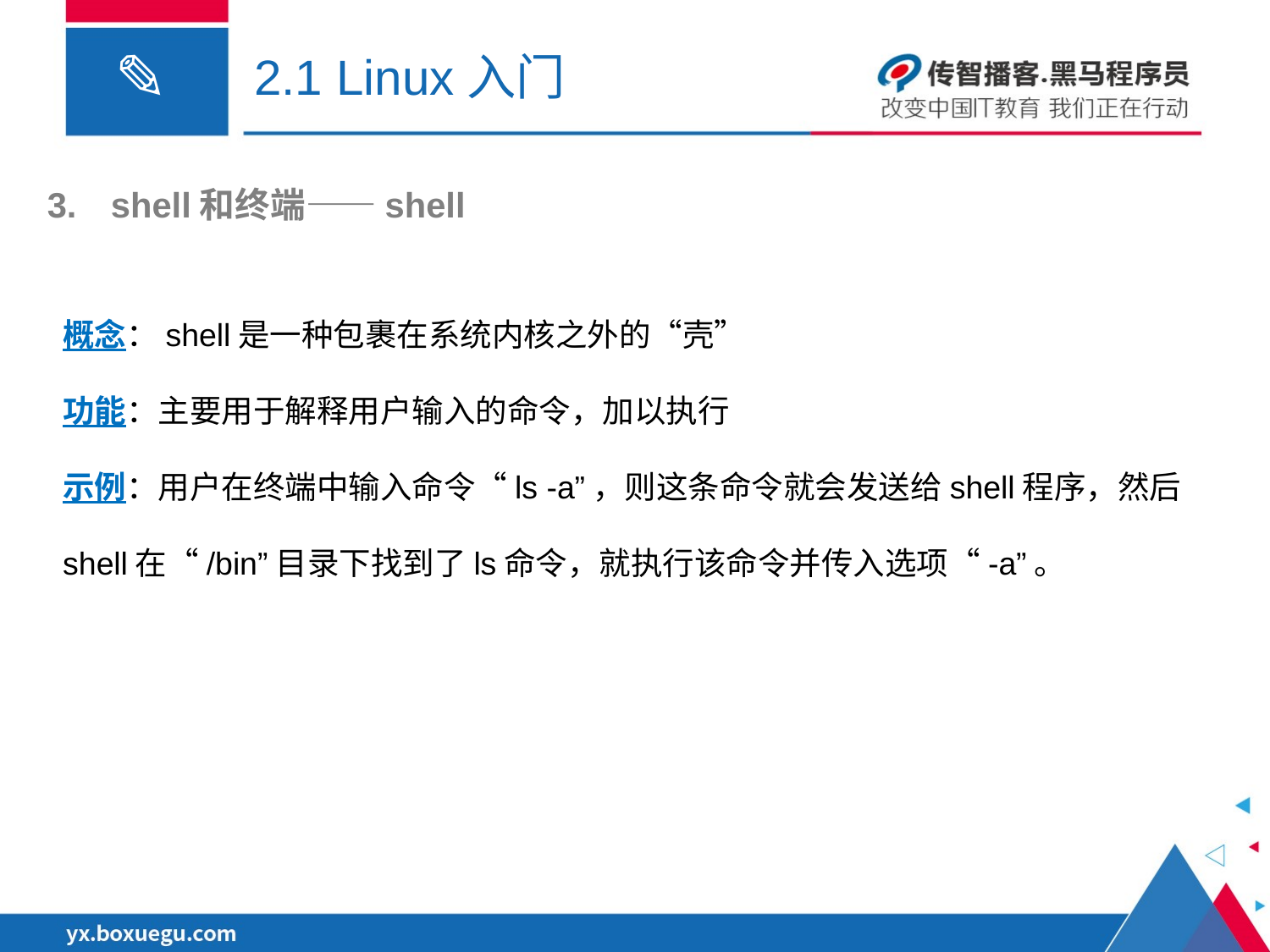

# 2.1 Linux入门
shell和终端——shell
概念：shell是一种包裹在系统内核之外的“壳”
功能：主要用于解释用户输入的命令，加以执行
示例：用户在终端中输入命令“ls -a”，则这条命令就会发送给shell程序，然后shell在“/bin”目录下找到了ls命令，就执行该命令并传入选项“-a”。